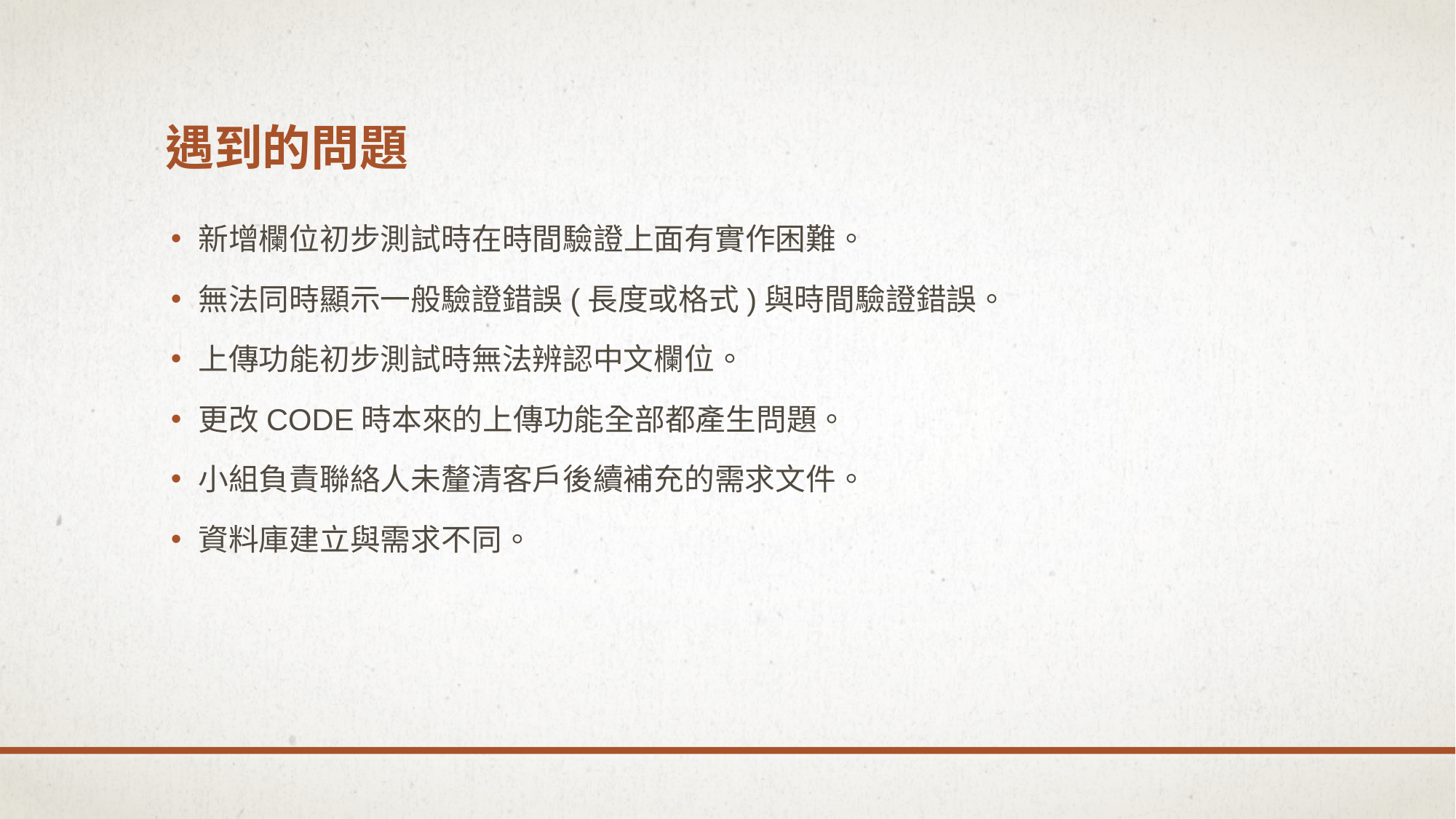

# 遇到的問題
新增欄位初步測試時在時間驗證上面有實作困難。
無法同時顯示一般驗證錯誤(長度或格式)與時間驗證錯誤。
上傳功能初步測試時無法辨認中文欄位。
更改CODE時本來的上傳功能全部都產生問題。
小組負責聯絡人未釐清客戶後續補充的需求文件。
資料庫建立與需求不同。